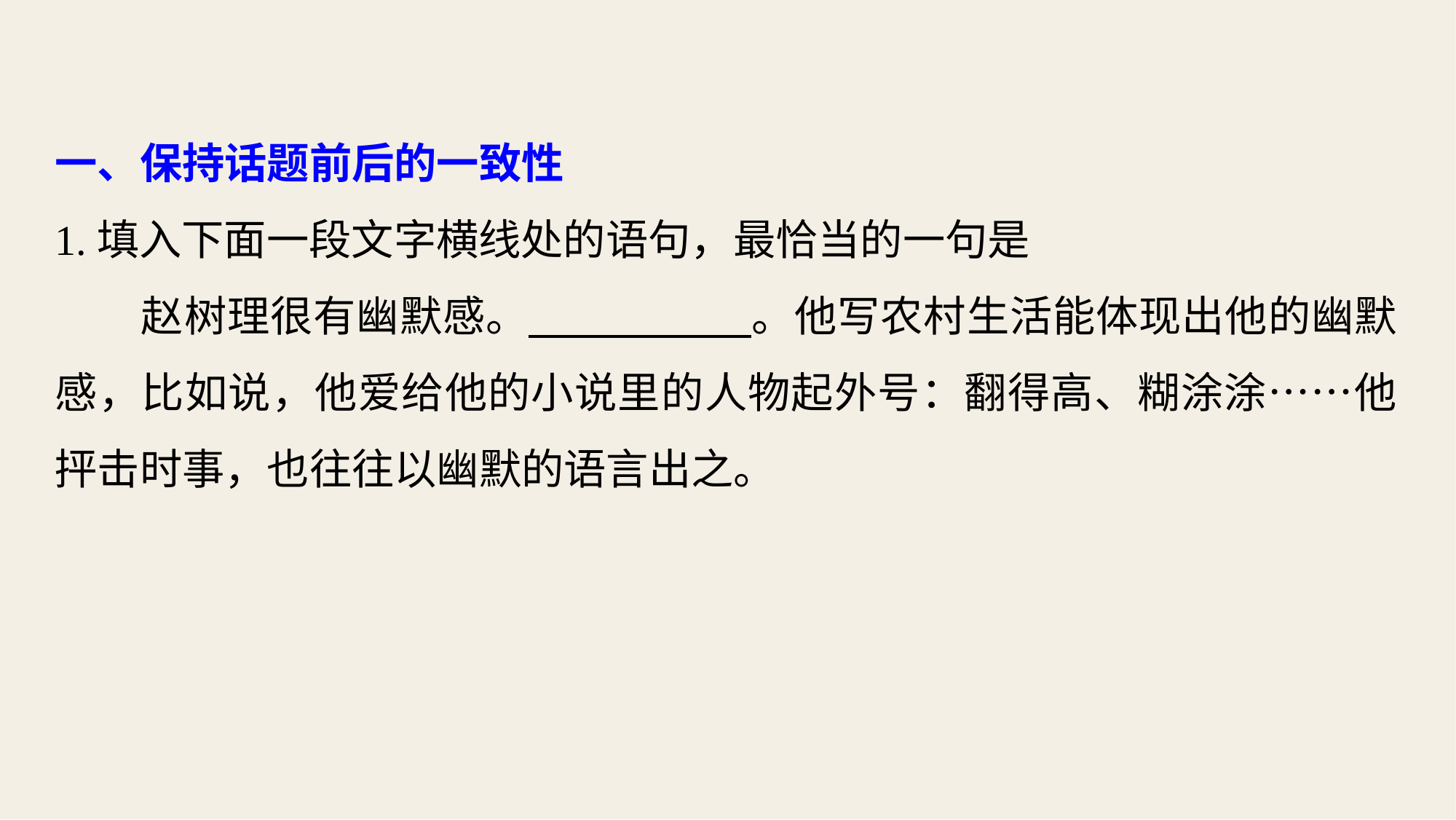

一、保持话题前后的一致性
1.填入下面一段文字横线处的语句，最恰当的一句是
赵树理很有幽默感。                      。他写农村生活能体现出他的幽默感，比如说，他爱给他的小说里的人物起外号：翻得高、糊涂涂……他抨击时事，也往往以幽默的语言出之。